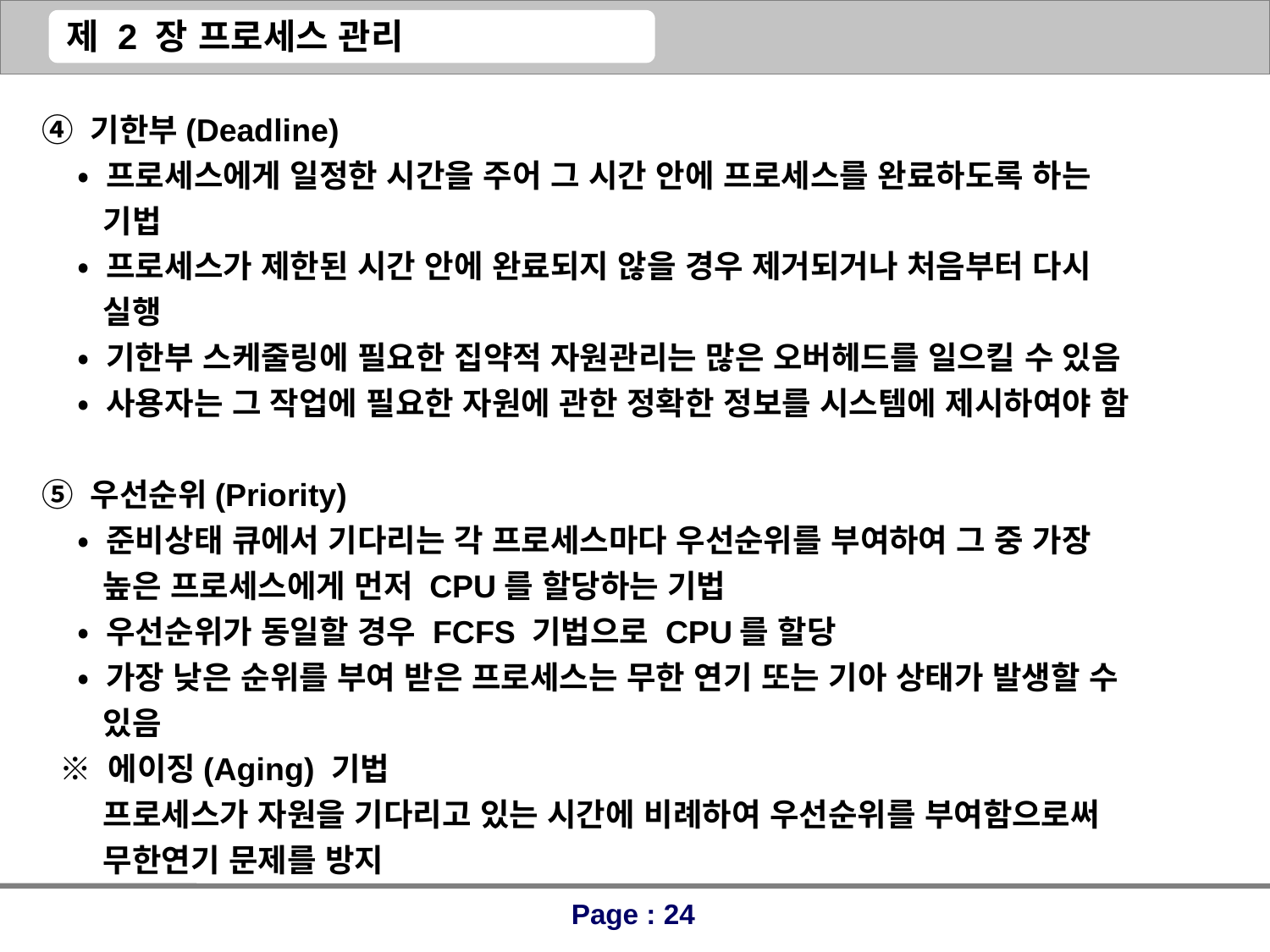

④ 기한부(Deadline)
    • 프로세스에게 일정한 시간을 주어 그 시간 안에 프로세스를 완료하도록 하는
      기법
    • 프로세스가 제한된 시간 안에 완료되지 않을 경우 제거되거나 처음부터 다시
      실행
    • 기한부 스케줄링에 필요한 집약적 자원관리는 많은 오버헤드를 일으킬 수 있음
    • 사용자는 그 작업에 필요한 자원에 관한 정확한 정보를 시스템에 제시하여야 함

⑤ 우선순위(Priority)
    • 준비상태 큐에서 기다리는 각 프로세스마다 우선순위를 부여하여 그 중 가장
      높은 프로세스에게 먼저 CPU를 할당하는 기법
    • 우선순위가 동일할 경우 FCFS 기법으로 CPU를 할당
    • 가장 낮은 순위를 부여 받은 프로세스는 무한 연기 또는 기아 상태가 발생할 수
      있음
  ※ 에이징(Aging) 기법
      프로세스가 자원을 기다리고 있는 시간에 비례하여 우선순위를 부여함으로써
      무한연기 문제를 방지
Page : 24